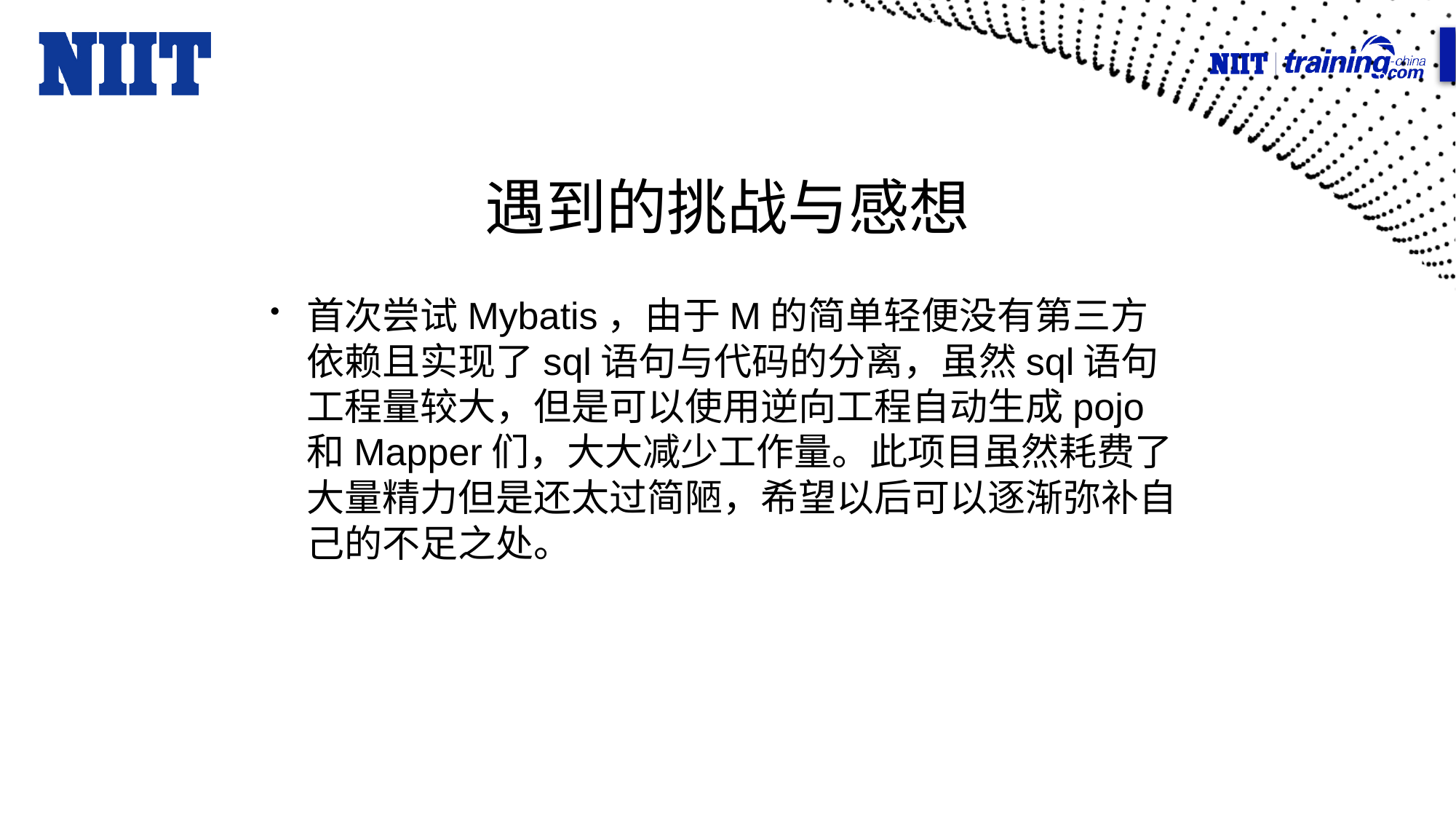

# 遇到的挑战与感想
首次尝试Mybatis，由于M的简单轻便没有第三方依赖且实现了sql语句与代码的分离，虽然sql语句工程量较大，但是可以使用逆向工程自动生成pojo和Mapper们，大大减少工作量。此项目虽然耗费了大量精力但是还太过简陋，希望以后可以逐渐弥补自己的不足之处。